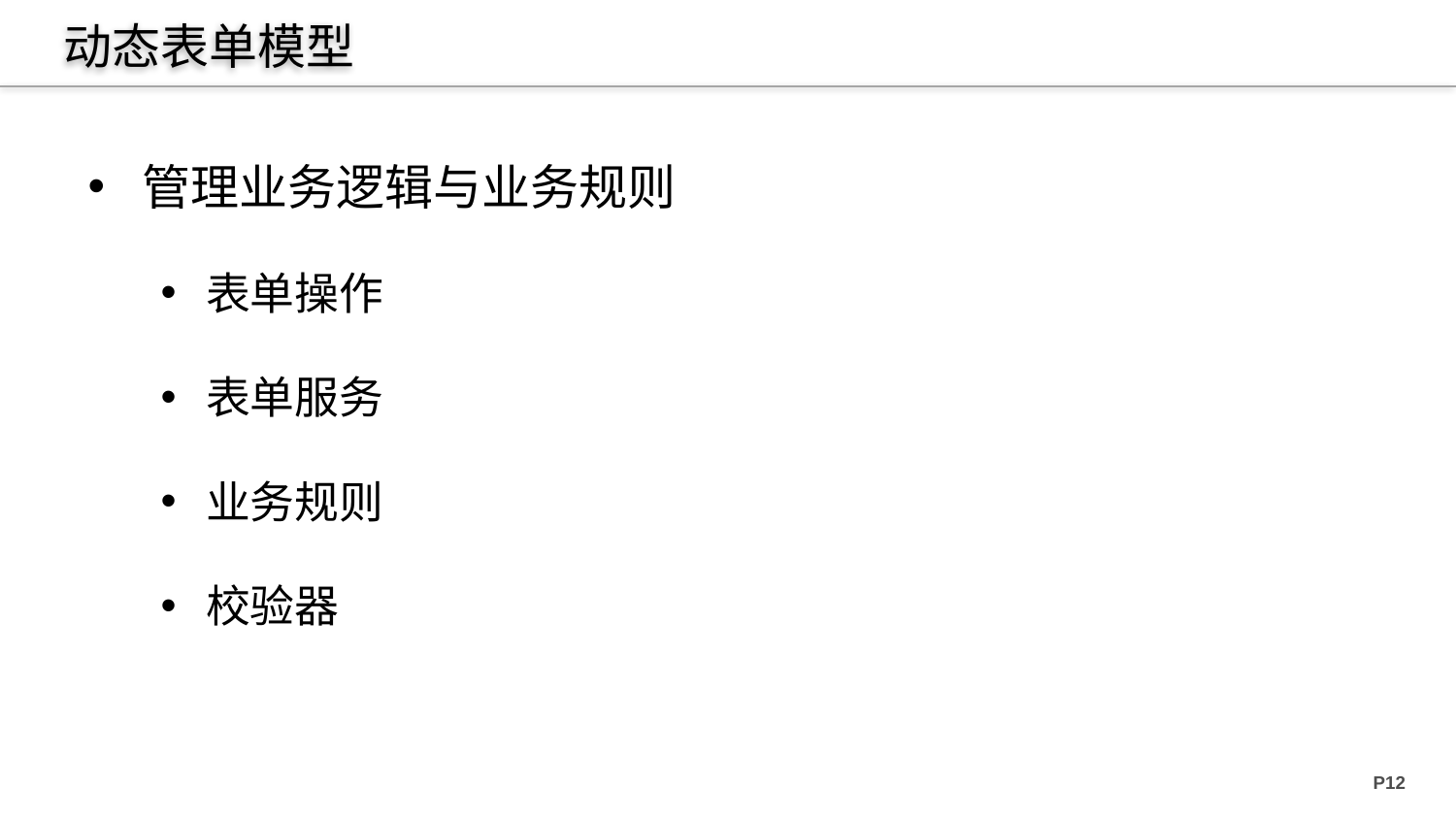

# 动态表单模型

管理业务逻辑与业务规则
表单操作
表单服务
业务规则
校验器